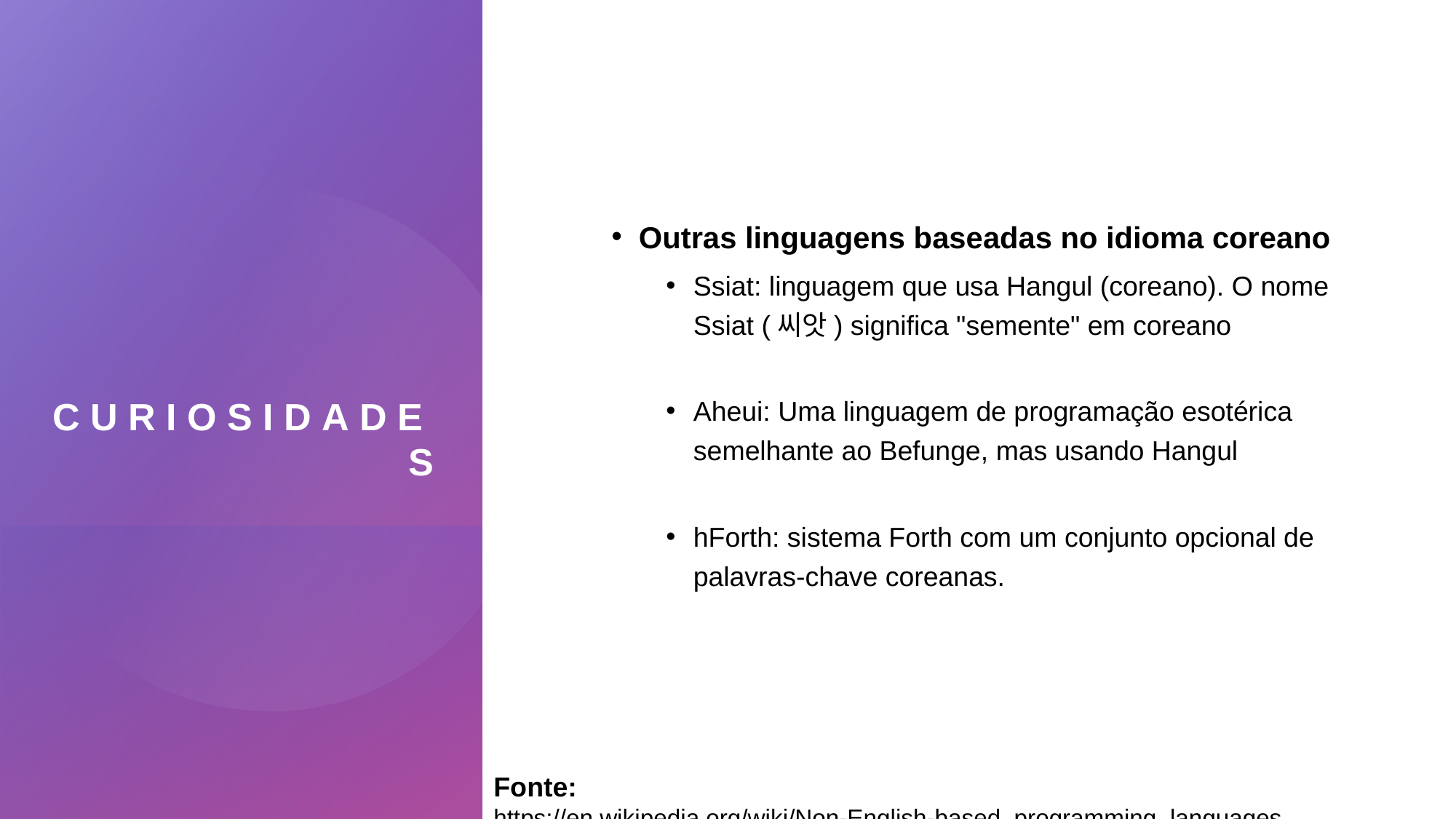

# Curiosidades

Outras linguagens baseadas no idioma coreano
Ssiat: linguagem que usa Hangul (coreano). O nome Ssiat (씨앗) significa "semente" em coreano
Aheui: Uma linguagem de programação esotérica semelhante ao Befunge, mas usando Hangul
hForth: sistema Forth com um conjunto opcional de palavras-chave coreanas.

Fonte: https://en.wikipedia.org/wiki/Non-English-based_programming_languages